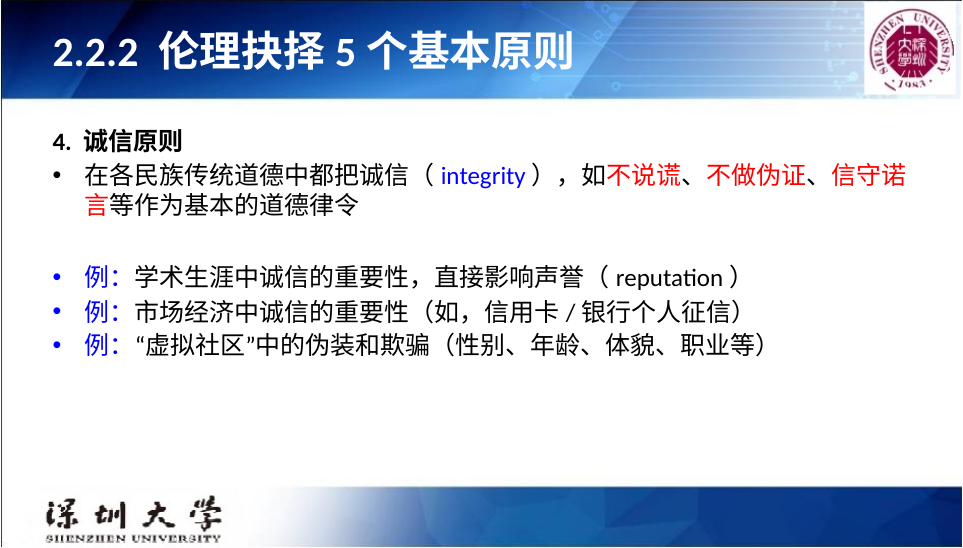

# 2.2.2 伦理抉择5个基本原则
4. 诚信原则
在各民族传统道德中都把诚信（integrity），如不说谎、不做伪证、信守诺言等作为基本的道德律令

例：学术生涯中诚信的重要性，直接影响声誉（reputation）
例：市场经济中诚信的重要性（如，信用卡/银行个人征信）
例：“虚拟社区”中的伪装和欺骗（性别、年龄、体貌、职业等）
72